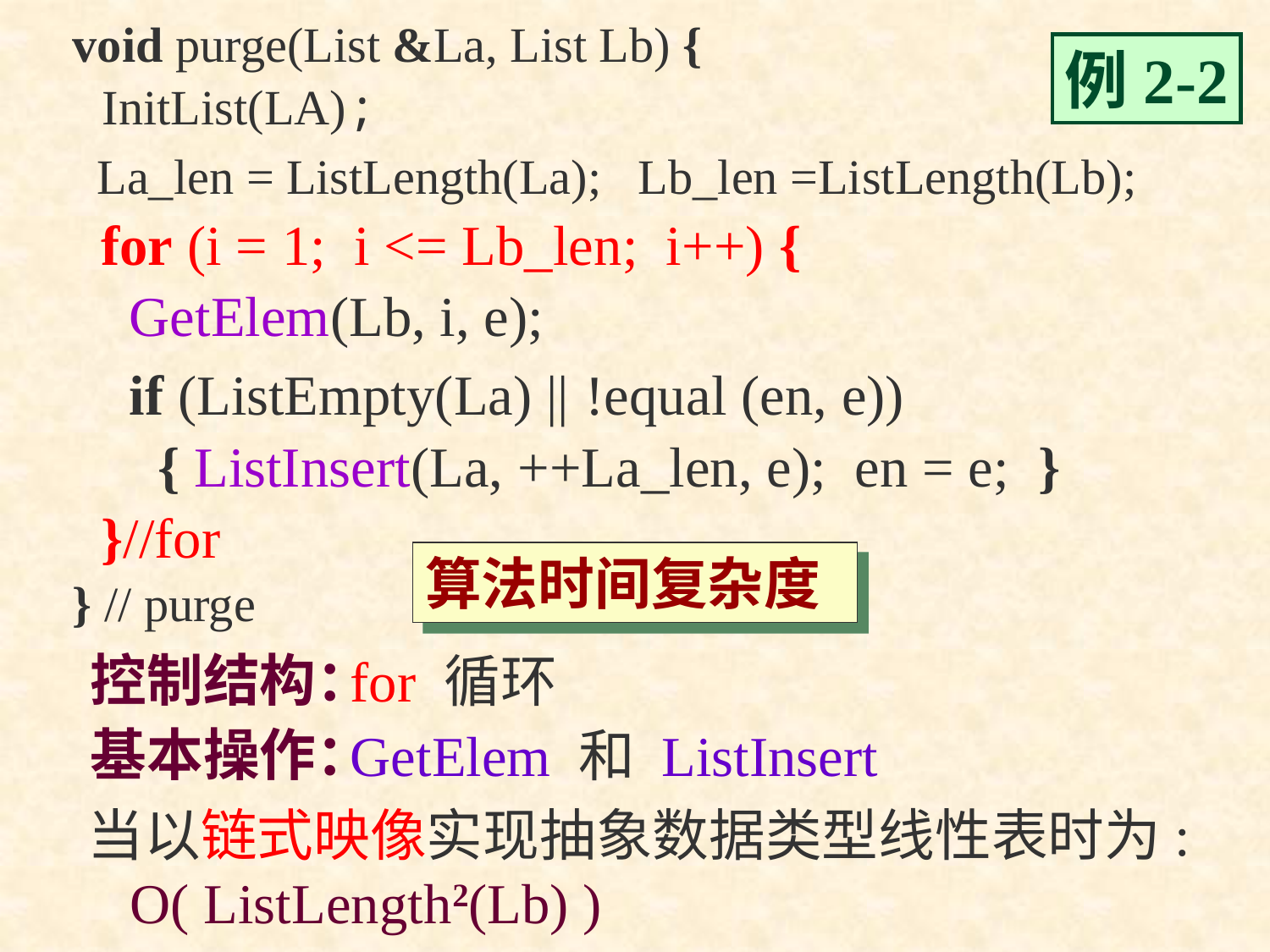

void purge(List &La, List Lb) {
 InitList(LA);
  La_len = ListLength(La);   Lb_len =ListLength(Lb);
  for (i = 1;  i <= Lb_len;  i++) {
    GetElem(Lb, i, e);
    if (ListEmpty(La) || !equal (en, e))
      { ListInsert(La, ++La_len, e);  en = e;  }
  }//for
} // purge
例2-2
算法时间复杂度
控制结构：
基本操作：
for 循环
GetElem 和 ListInsert
当以顺序映像实现抽象数据类型线性表时为:
      O( ListLength(Lb) )
当以链式映像实现抽象数据类型线性表时为:
   O( ListLength2(Lb) )